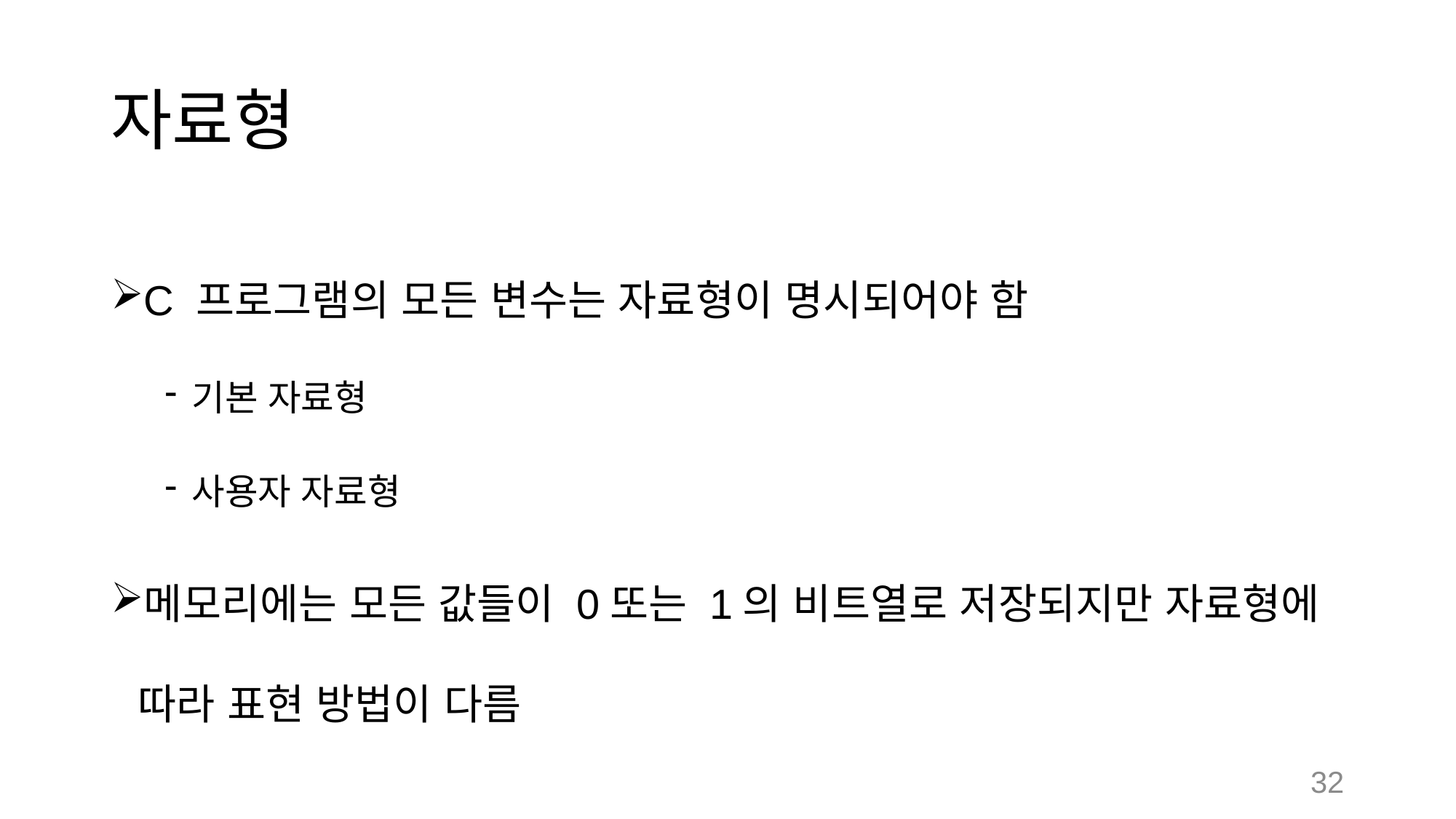

# 자료형
C 프로그램의 모든 변수는 자료형이 명시되어야 함
기본 자료형
사용자 자료형
메모리에는 모든 값들이 0또는 1의 비트열로 저장되지만 자료형에 따라 표현 방법이 다름
32